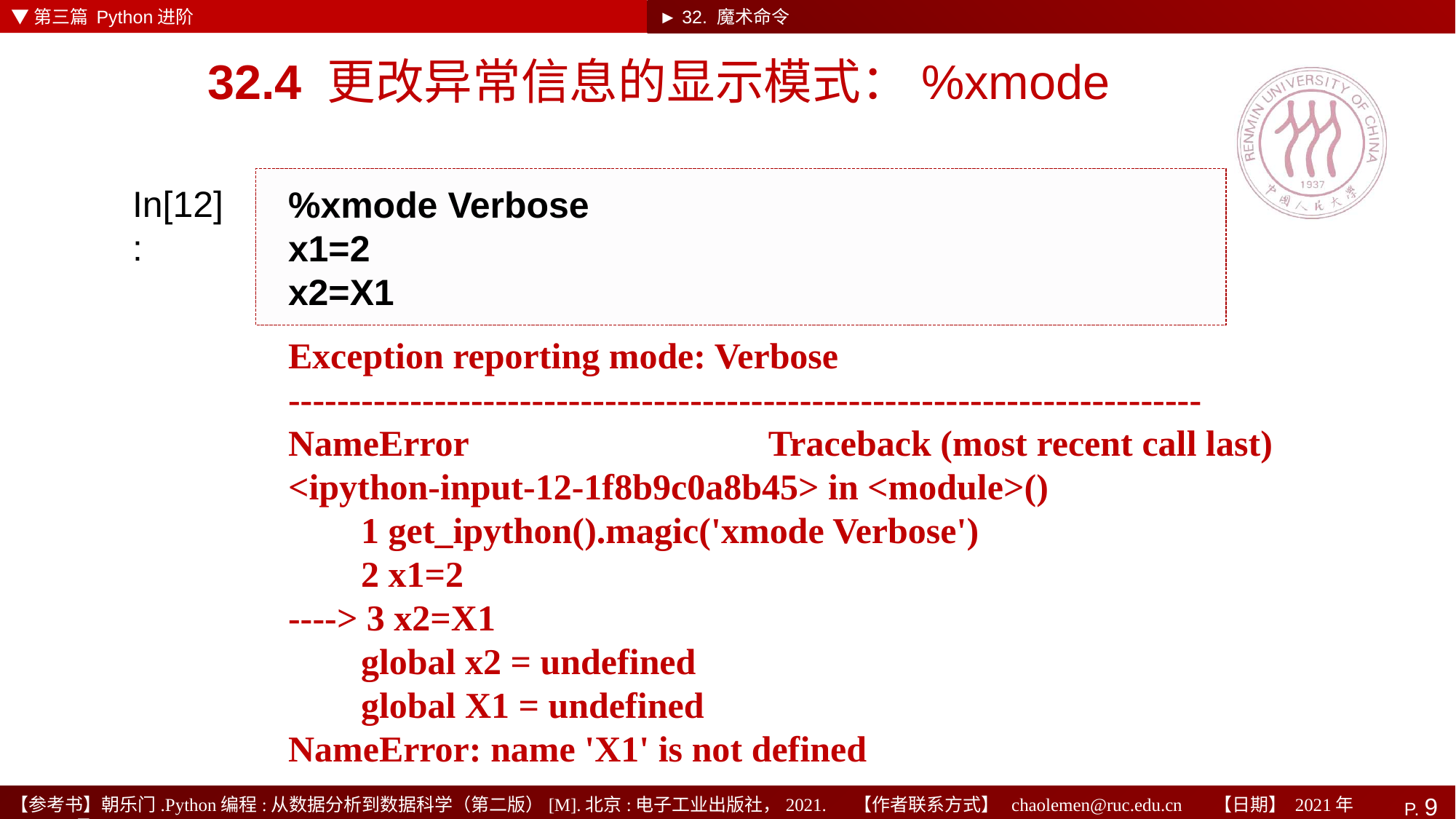

▼第三篇 Python进阶
► 32. 魔术命令
# 32.4 更改异常信息的显示模式：%xmode
%xmode Verbose
x1=2
x2=X1
In[12]:
Exception reporting mode: Verbose
---------------------------------------------------------------------------
NameError                                 Traceback (most recent call last)
<ipython-input-12-1f8b9c0a8b45> in <module>()
        1 get_ipython().magic('xmode Verbose')
        2 x1=2
----> 3 x2=X1
        global x2 = undefined
        global X1 = undefined
NameError: name 'X1' is not defined